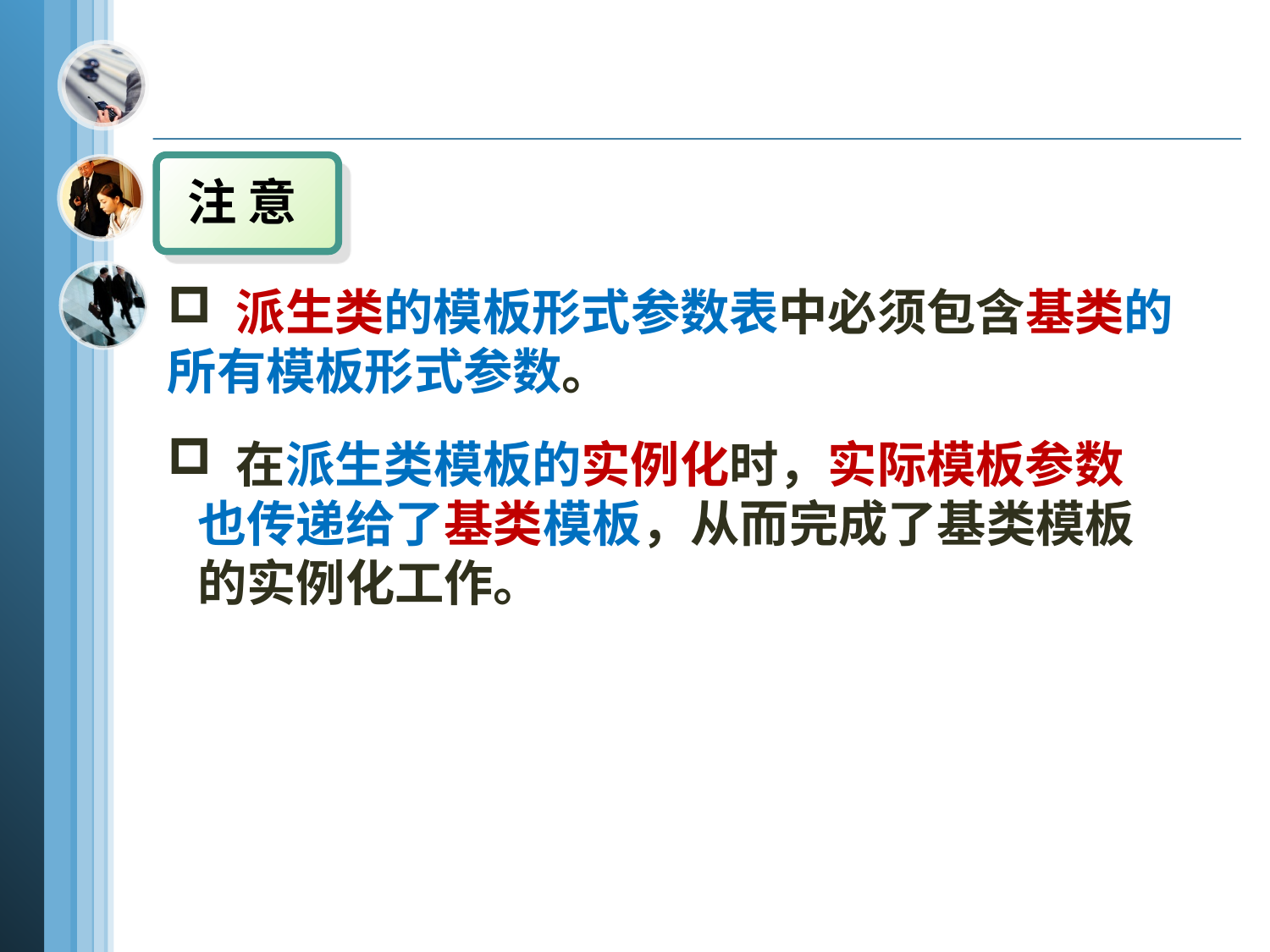

注 意
 派生类的模板形式参数表中必须包含基类的所有模板形式参数。
 在派生类模板的实例化时，实际模板参数也传递给了基类模板，从而完成了基类模板的实例化工作。